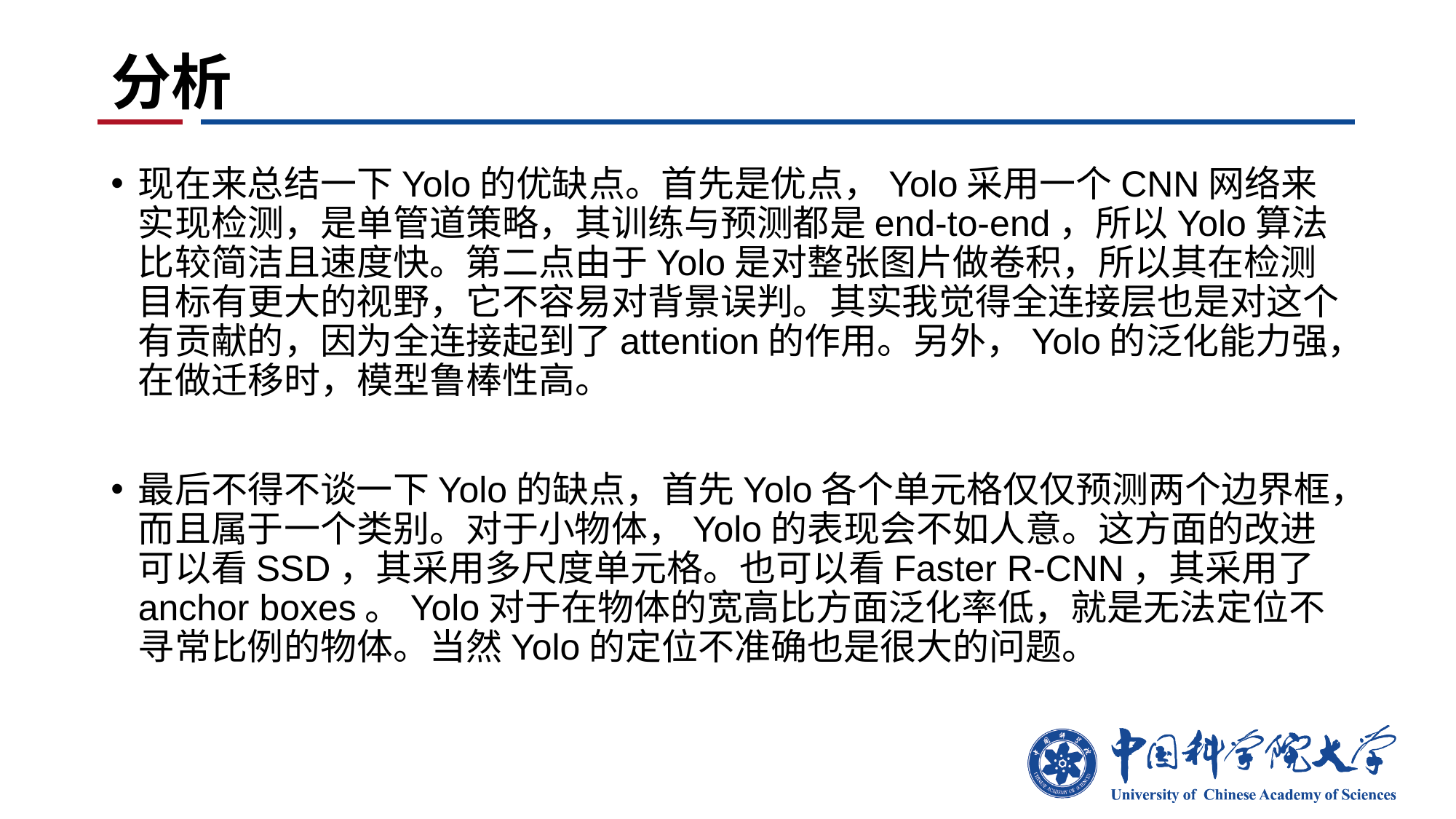

# 分析
现在来总结一下Yolo的优缺点。首先是优点，Yolo采用一个CNN网络来实现检测，是单管道策略，其训练与预测都是end-to-end，所以Yolo算法比较简洁且速度快。第二点由于Yolo是对整张图片做卷积，所以其在检测目标有更大的视野，它不容易对背景误判。其实我觉得全连接层也是对这个有贡献的，因为全连接起到了attention的作用。另外，Yolo的泛化能力强，在做迁移时，模型鲁棒性高。

最后不得不谈一下Yolo的缺点，首先Yolo各个单元格仅仅预测两个边界框，而且属于一个类别。对于小物体，Yolo的表现会不如人意。这方面的改进可以看SSD，其采用多尺度单元格。也可以看Faster R-CNN，其采用了anchor boxes。Yolo对于在物体的宽高比方面泛化率低，就是无法定位不寻常比例的物体。当然Yolo的定位不准确也是很大的问题。